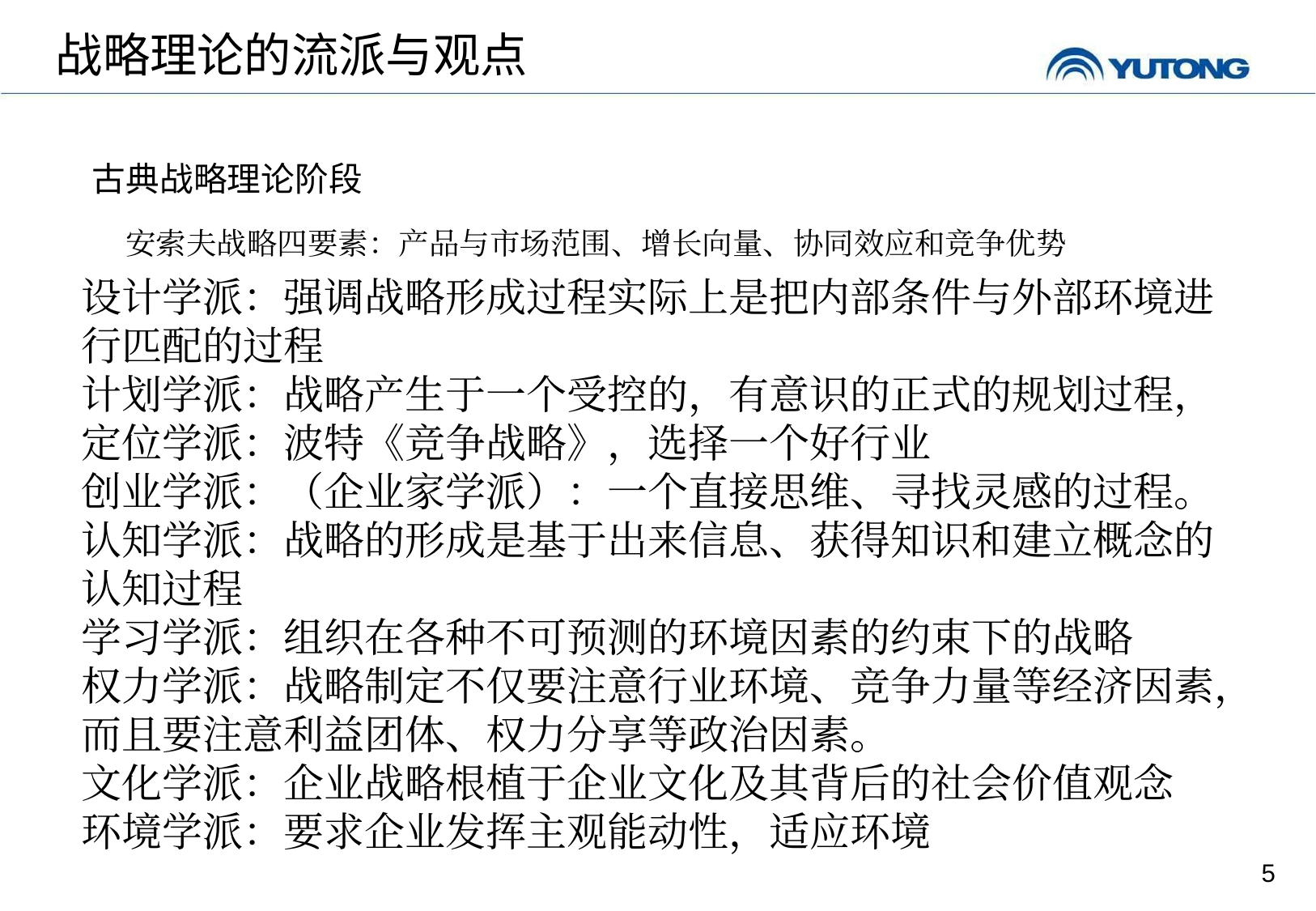

战略理论的流派与观点
古典战略理论阶段
安索夫战略四要素：产品与市场范围、增长向量、协同效应和竞争优势
设计学派：强调战略形成过程实际上是把内部条件与外部环境进行匹配的过程
计划学派：战略产生于一个受控的，有意识的正式的规划过程，
定位学派：波特《竞争战略》，选择一个好行业
创业学派：（企业家学派）：一个直接思维、寻找灵感的过程。
认知学派：战略的形成是基于出来信息、获得知识和建立概念的认知过程
学习学派：组织在各种不可预测的环境因素的约束下的战略
权力学派：战略制定不仅要注意行业环境、竞争力量等经济因素，而且要注意利益团体、权力分享等政治因素。
文化学派：企业战略根植于企业文化及其背后的社会价值观念
环境学派：要求企业发挥主观能动性，适应环境

5